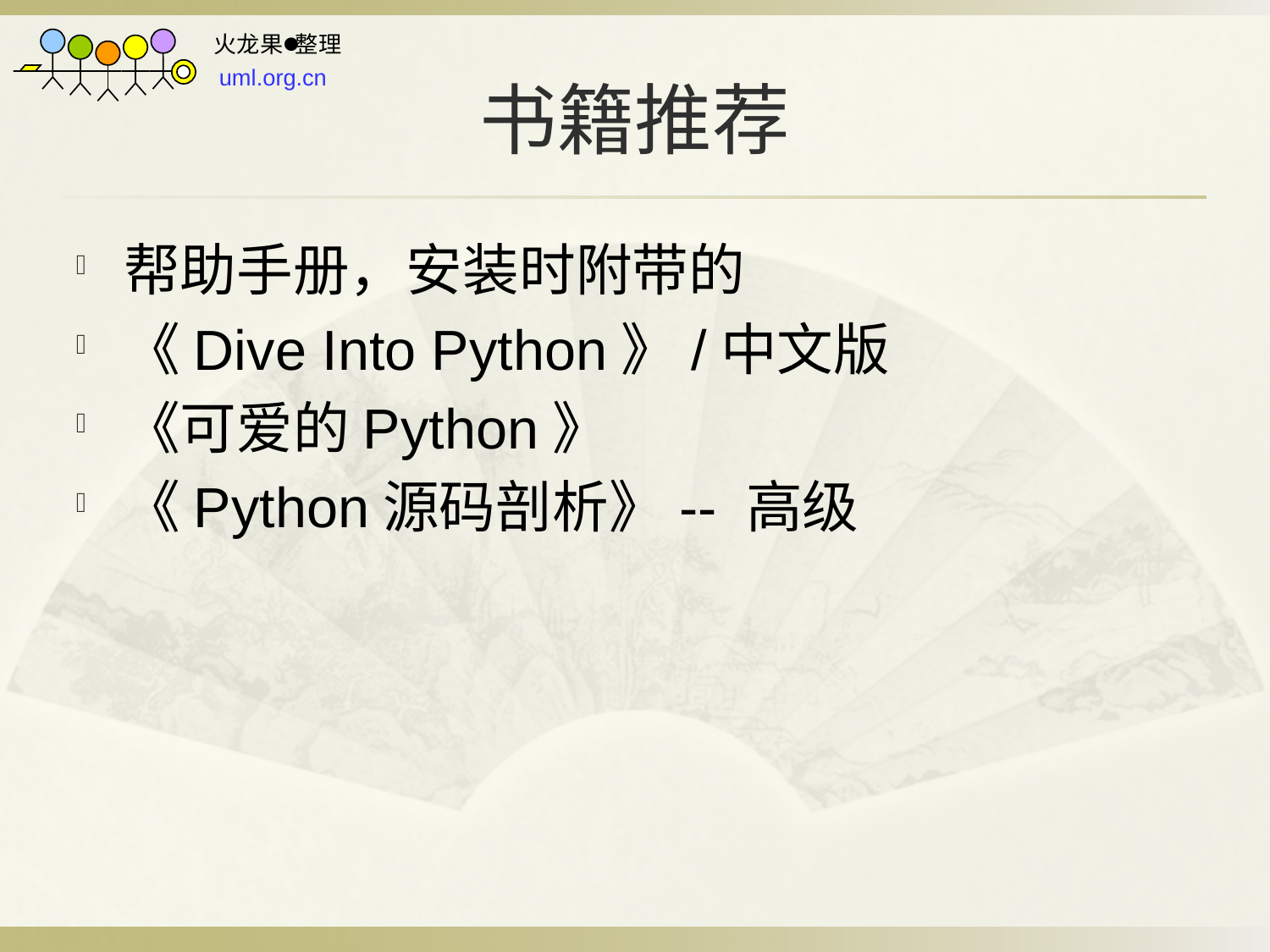

# 书籍推荐
帮助手册，安装时附带的
《Dive Into Python》/中文版
《可爱的Python》
《Python源码剖析》-- 高级